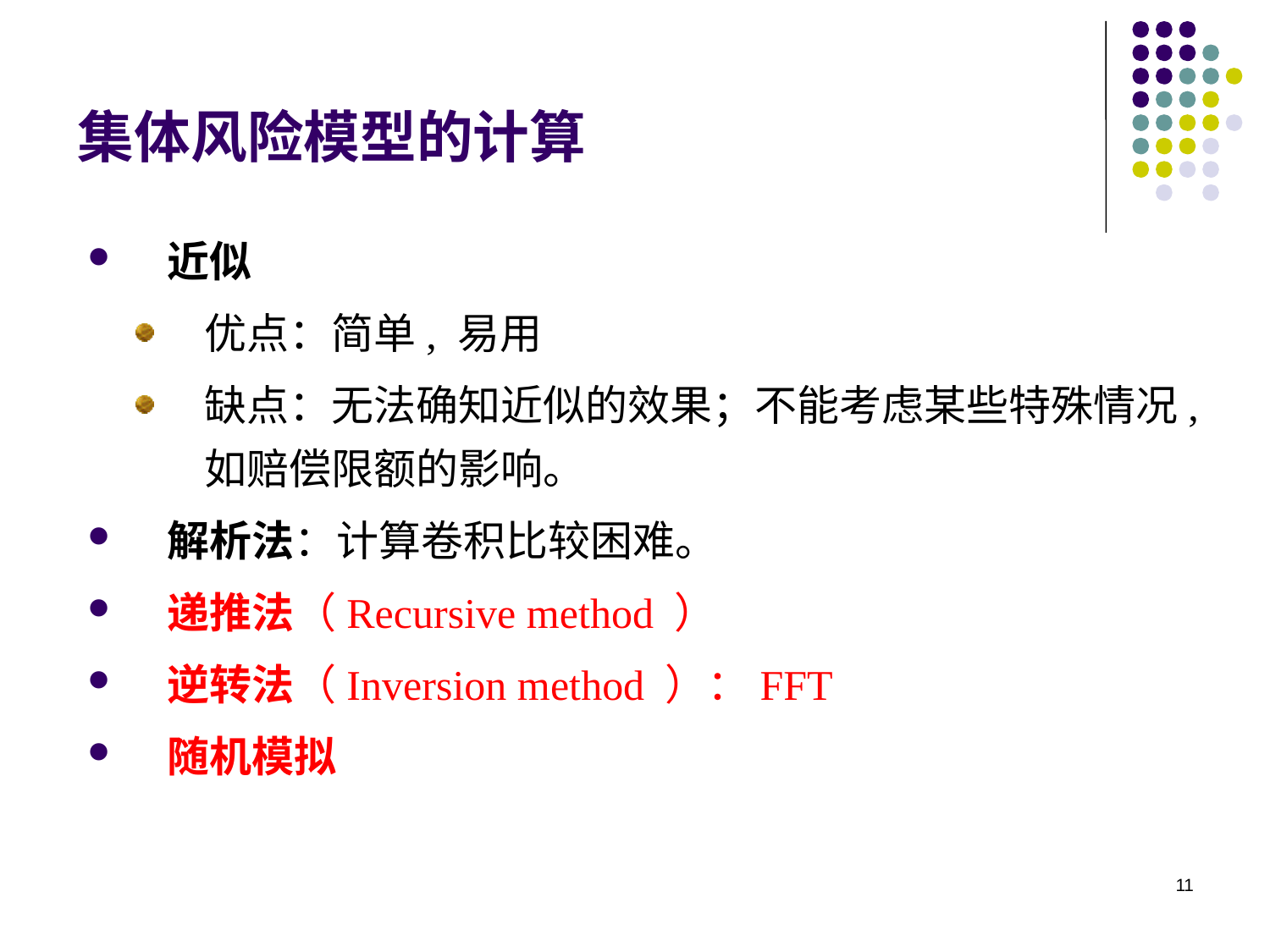

# 集体风险模型的计算
近似
优点：简单, 易用
缺点：无法确知近似的效果；不能考虑某些特殊情况, 如赔偿限额的影响。
解析法：计算卷积比较困难。
递推法（Recursive method ）
逆转法（Inversion method ）：FFT
随机模拟
11